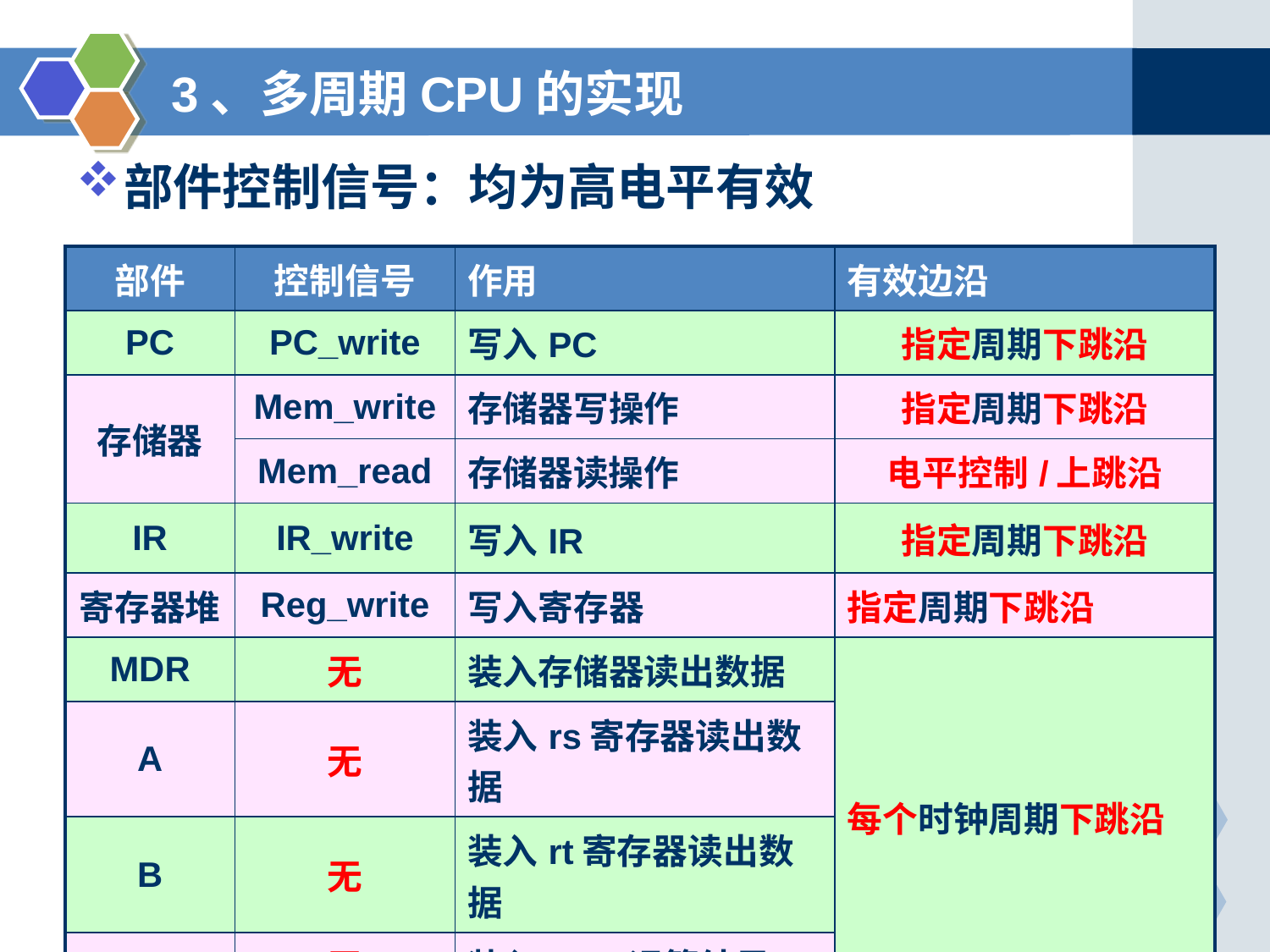

# 3、多周期CPU的实现
部件控制信号：均为高电平有效
| 部件 | 控制信号 | 作用 | 有效边沿 |
| --- | --- | --- | --- |
| PC | PC\_write | 写入PC | 指定周期下跳沿 |
| 存储器 | Mem\_write | 存储器写操作 | 指定周期下跳沿 |
|  | Mem\_read | 存储器读操作 | 电平控制/上跳沿 |
| IR | IR\_write | 写入IR | 指定周期下跳沿 |
| 寄存器堆 | Reg\_write | 写入寄存器 | 指定周期下跳沿 |
| MDR | 无 | 装入存储器读出数据 | 每个时钟周期下跳沿 |
| A | 无 | 装入rs寄存器读出数据 |  |
| B | 无 | 装入rt寄存器读出数据 |  |
| F | 无 | 装入ALU运算结果 |  |
57